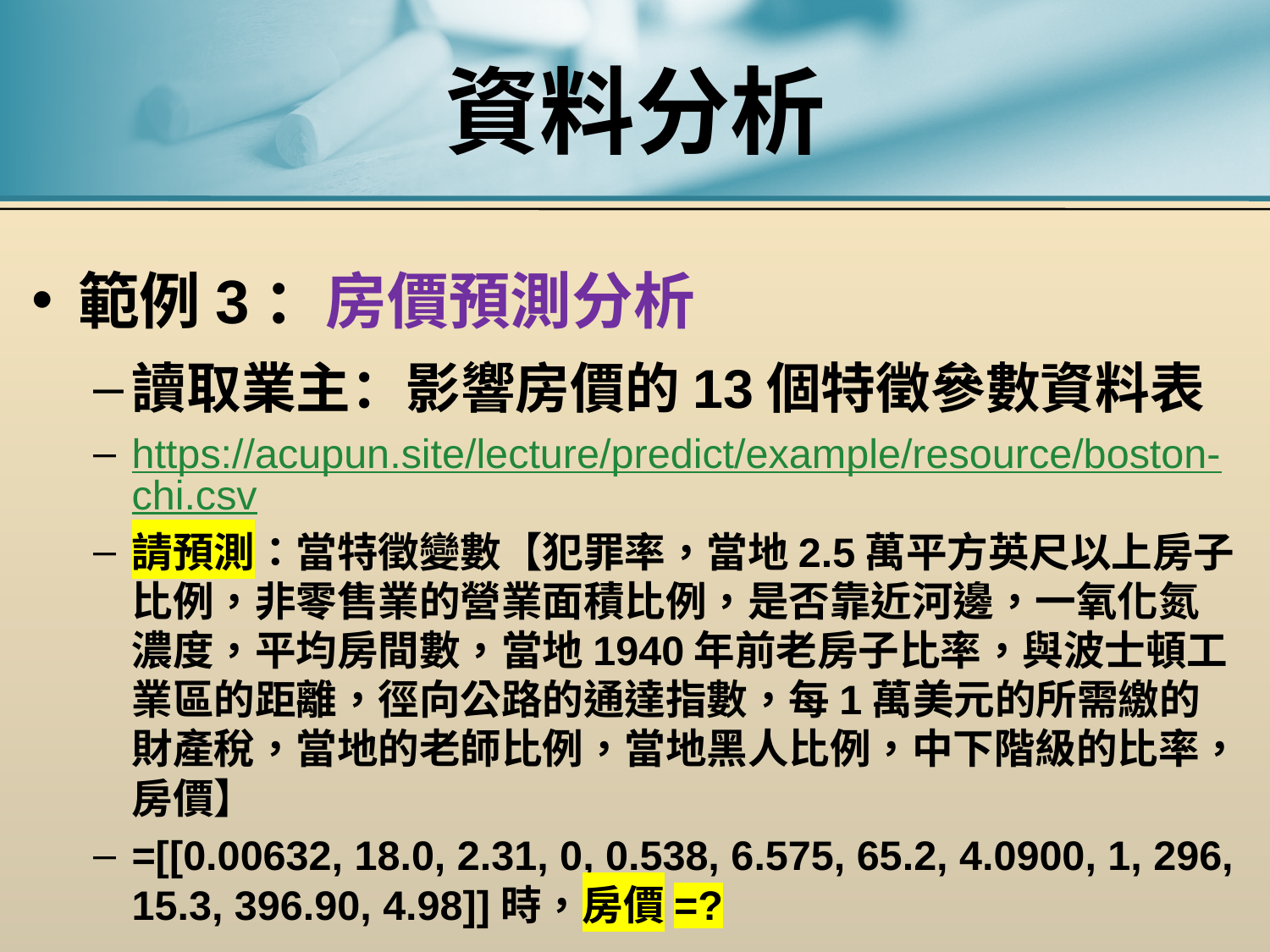

# 資料分析
範例3：房價預測分析
讀取業主：影響房價的13個特徵參數資料表
https://acupun.site/lecture/predict/example/resource/boston-chi.csv
請預測：當特徵變數【犯罪率，當地2.5萬平方英尺以上房子比例，非零售業的營業面積比例，是否靠近河邊，一氧化氮濃度，平均房間數，當地1940年前老房子比率，與波士頓工業區的距離，徑向公路的通達指數，每1萬美元的所需繳的財產稅，當地的老師比例，當地黑人比例，中下階級的比率，房價】
=[[0.00632, 18.0, 2.31, 0, 0.538, 6.575, 65.2, 4.0900, 1, 296, 15.3, 396.90, 4.98]]時，房價=?